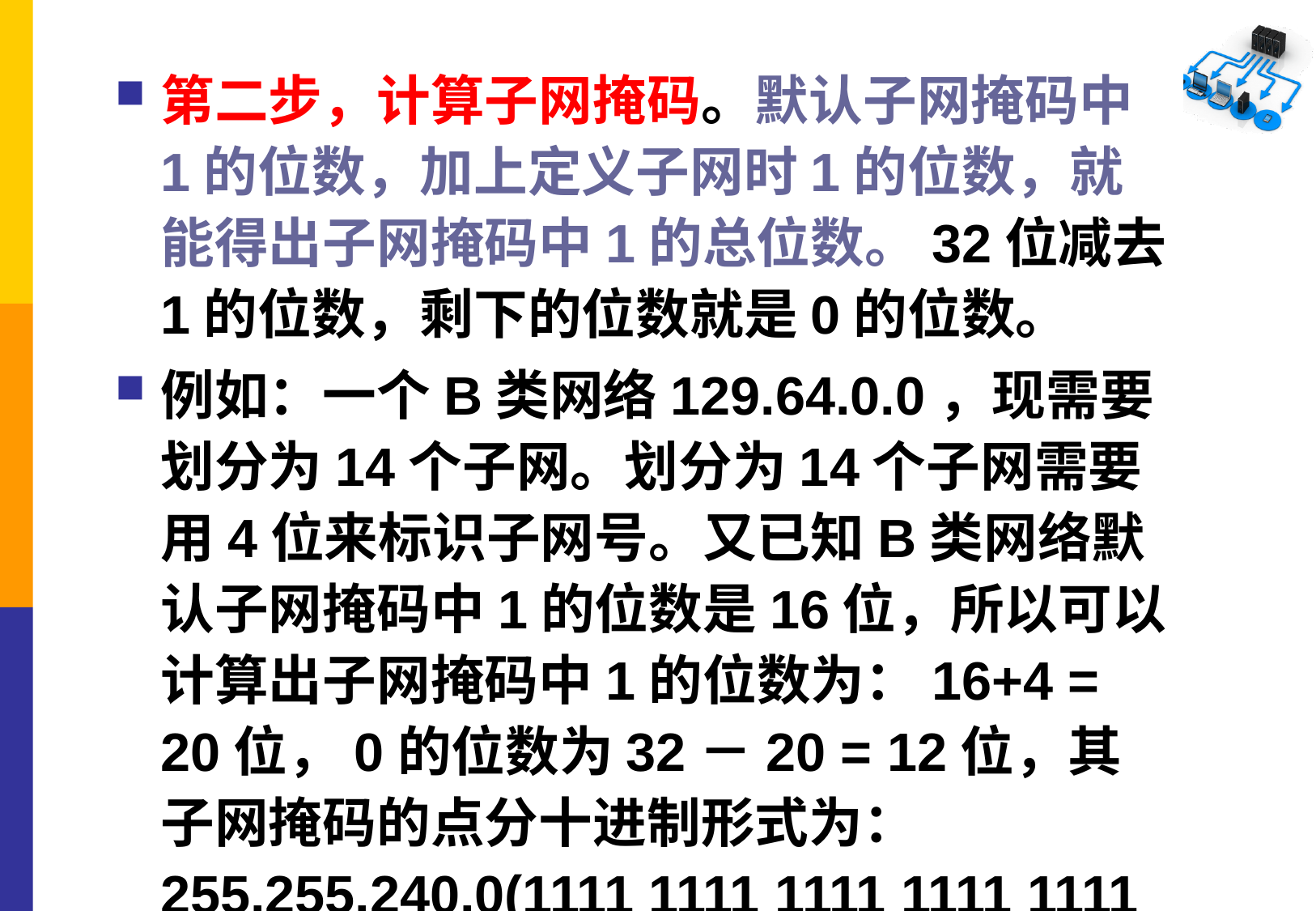

第二步，计算子网掩码。默认子网掩码中1的位数，加上定义子网时1的位数，就能得出子网掩码中1的总位数。32位减去1的位数，剩下的位数就是0的位数。
例如：一个B类网络129.64.0.0，现需要划分为14个子网。划分为14个子网需要用4位来标识子网号。又已知B类网络默认子网掩码中1的位数是16位，所以可以计算出子网掩码中1的位数为：16+4 = 20位，0的位数为32－20 = 12位，其子网掩码的点分十进制形式为：255.255.240.0(1111 1111 1111 1111 1111 0000 0000 0000)。